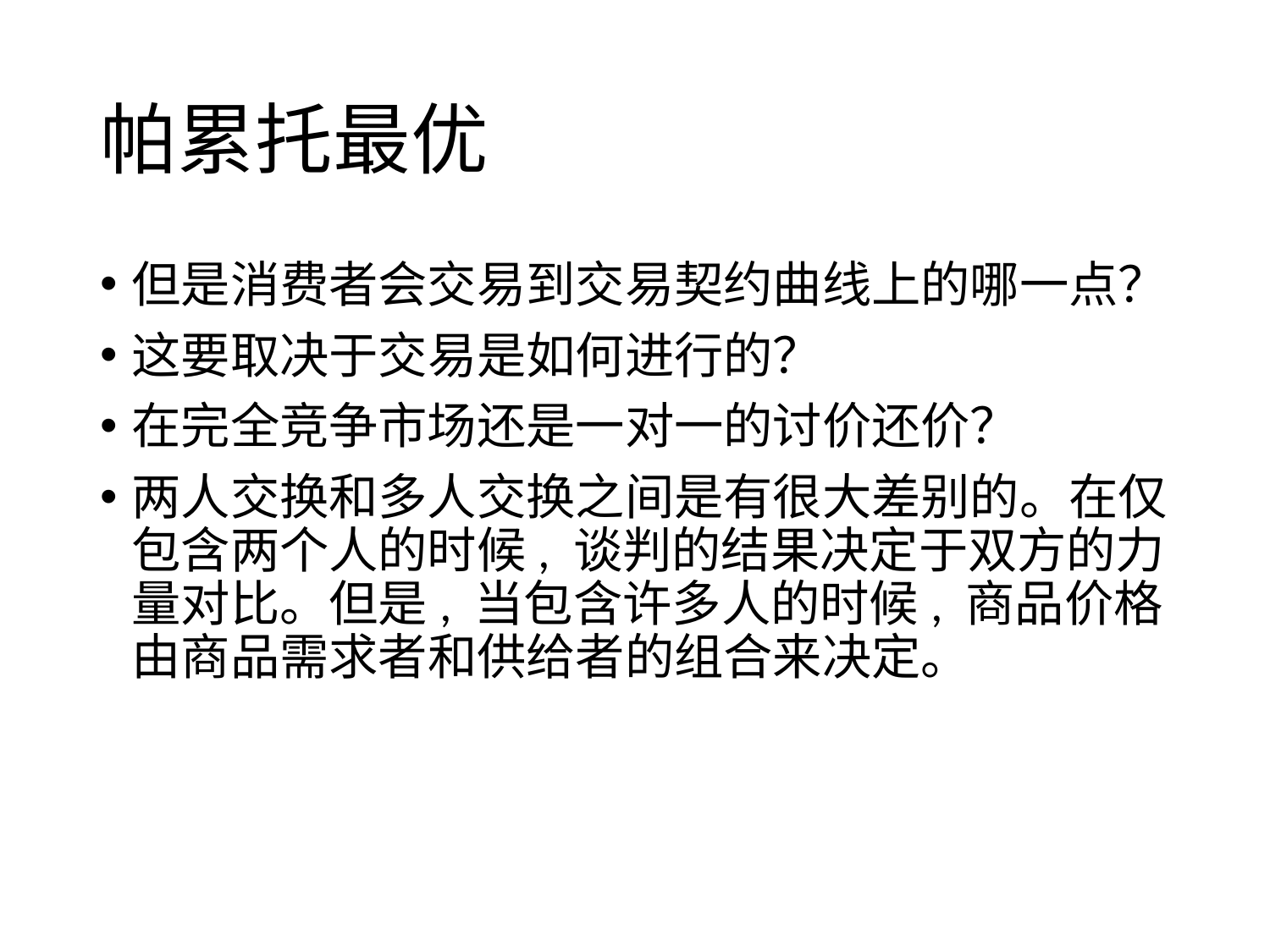

# 帕累托最优
但是消费者会交易到交易契约曲线上的哪一点？
这要取决于交易是如何进行的？
在完全竞争市场还是一对一的讨价还价？
两人交换和多人交换之间是有很大差别的。在仅包含两个人的时候, 谈判的结果决定于双方的力量对比。但是, 当包含许多人的时候, 商品价格由商品需求者和供给者的组合来决定。